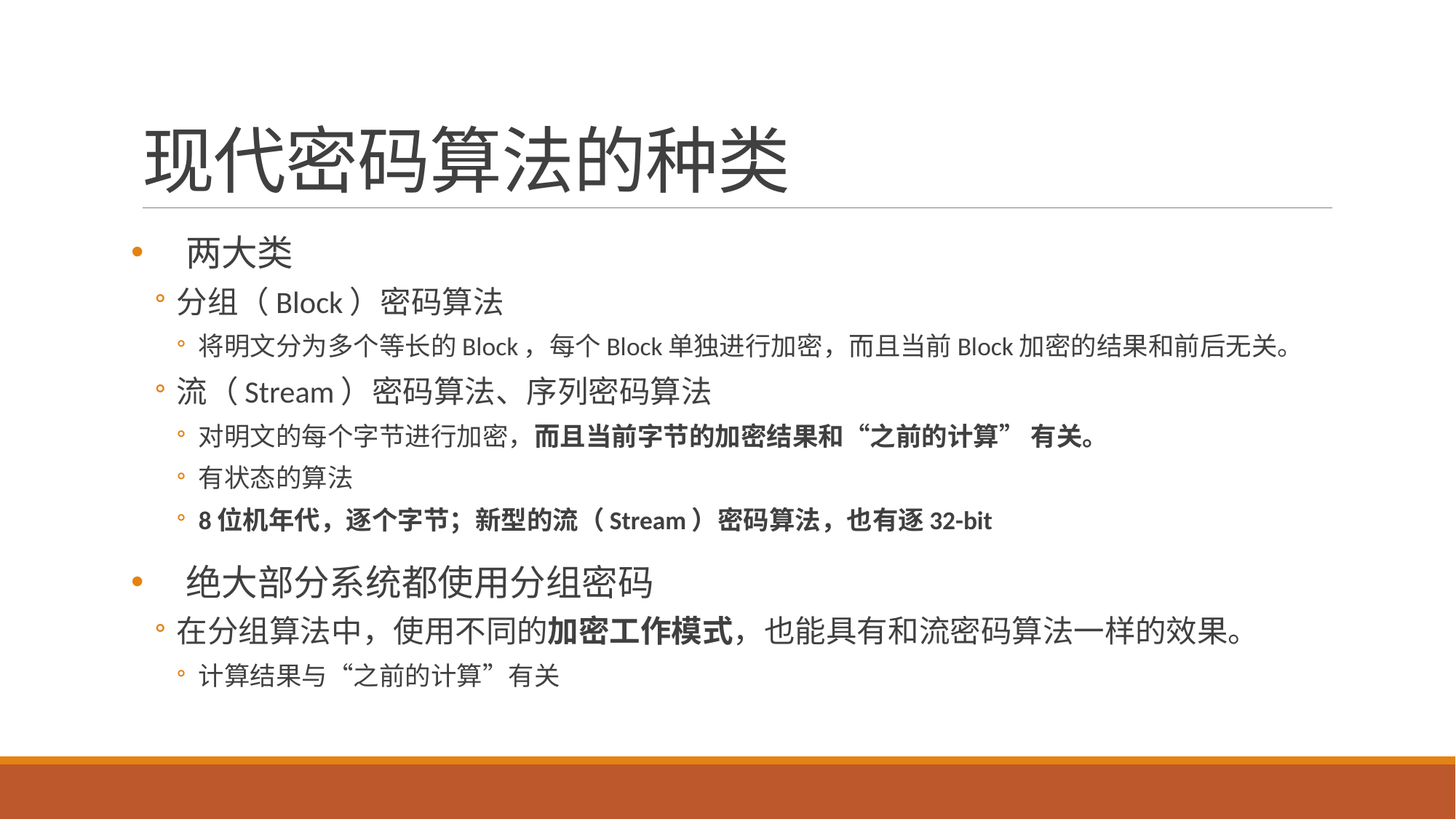

# 现代密码算法的种类
两大类
分组（Block）密码算法
将明文分为多个等长的Block，每个Block单独进行加密，而且当前Block加密的结果和前后无关。
流（Stream）密码算法、序列密码算法
对明文的每个字节进行加密，而且当前字节的加密结果和“之前的计算” 有关。
有状态的算法
8位机年代，逐个字节；新型的流（Stream）密码算法，也有逐32-bit
绝大部分系统都使用分组密码
在分组算法中，使用不同的加密工作模式，也能具有和流密码算法一样的效果。
计算结果与“之前的计算”有关